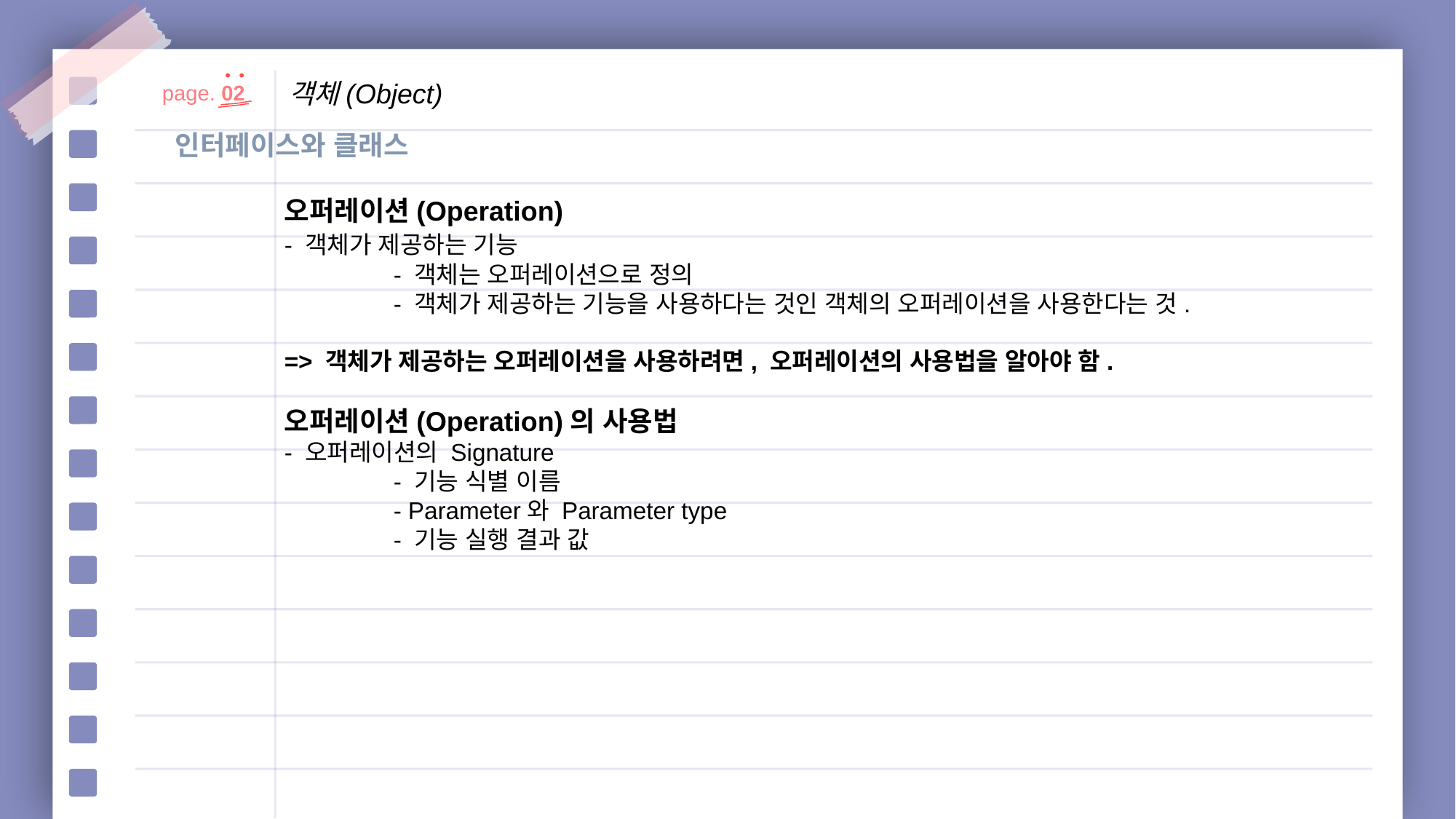

객체(Object)

page. 02
인터페이스와 클래스

	오퍼레이션(Operation)
	- 객체가 제공하는 기능
		- 객체는 오퍼레이션으로 정의
		- 객체가 제공하는 기능을 사용하다는 것인 객체의 오퍼레이션을 사용한다는 것.

	=> 객체가 제공하는 오퍼레이션을 사용하려면, 오퍼레이션의 사용법을 알아야 함.

	오퍼레이션(Operation)의 사용법
	- 오퍼레이션의 Signature
		- 기능 식별 이름
		- Parameter와 Parameter type
		- 기능 실행 결과 값